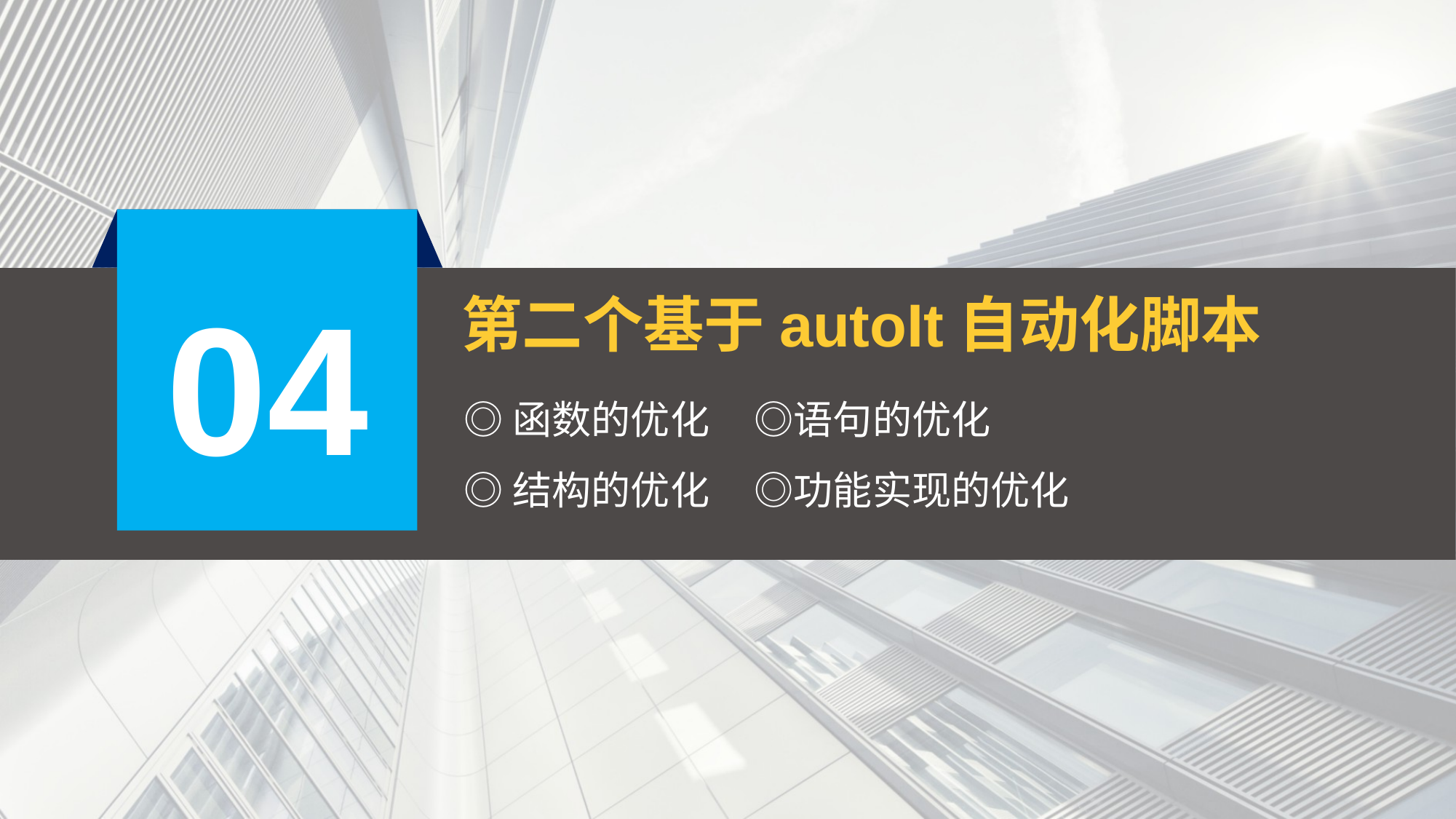

04
第二个基于autoIt自动化脚本
◎函数的优化     ◎语句的优化
◎结构的优化     ◎功能实现的优化